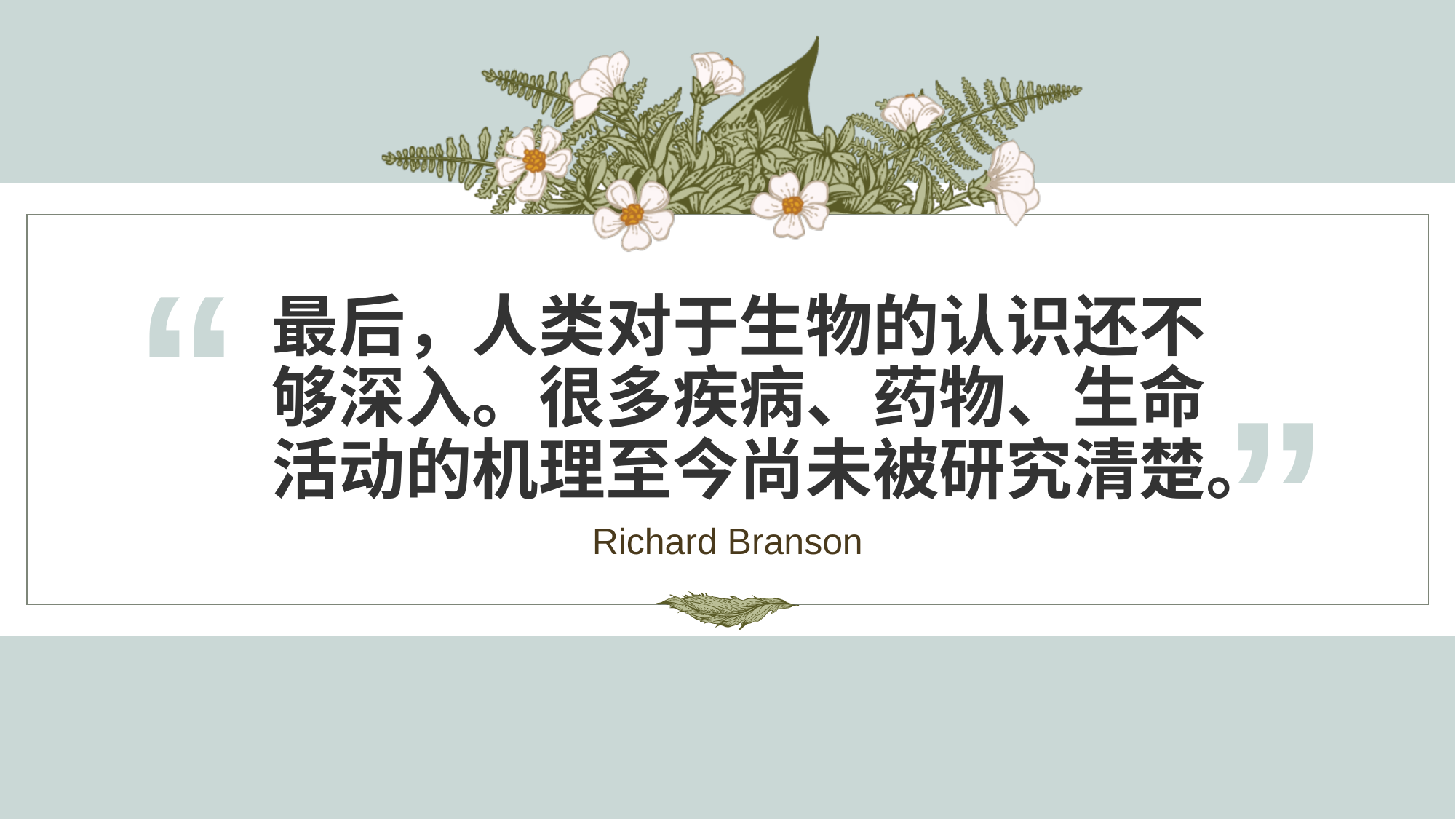

“
# 最后，人类对于生物的认识还不够深入。很多疾病、药物、生命活动的机理至今尚未被研究清楚。
”
Richard Branson